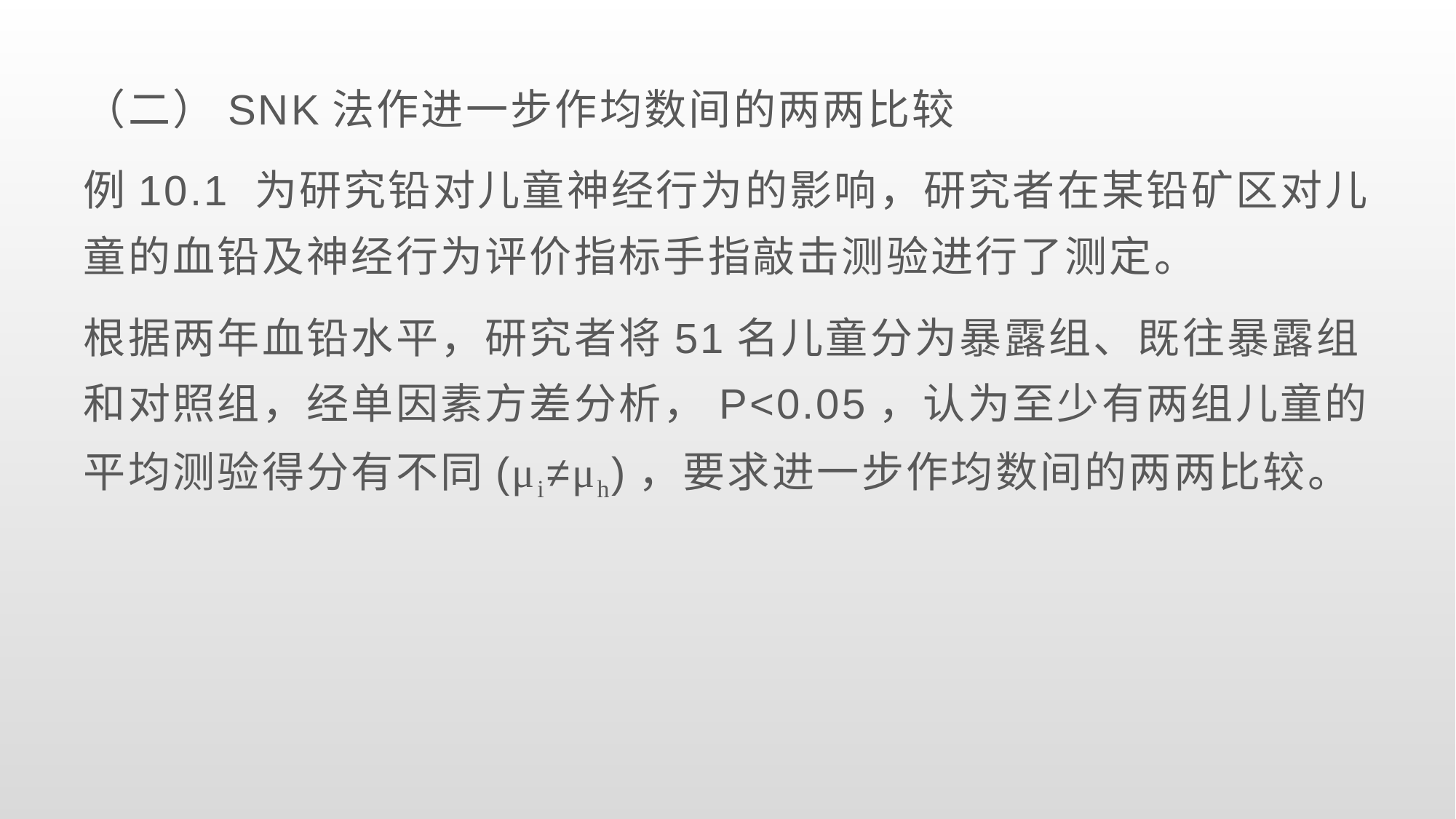

（二）SNK法作进一步作均数间的两两比较
例10.1 为研究铅对儿童神经行为的影响，研究者在某铅矿区对儿童的血铅及神经行为评价指标手指敲击测验进行了测定。
根据两年血铅水平，研究者将51名儿童分为暴露组、既往暴露组和对照组，经单因素方差分析，P<0.05，认为至少有两组儿童的平均测验得分有不同(μi≠μh)，要求进一步作均数间的两两比较。